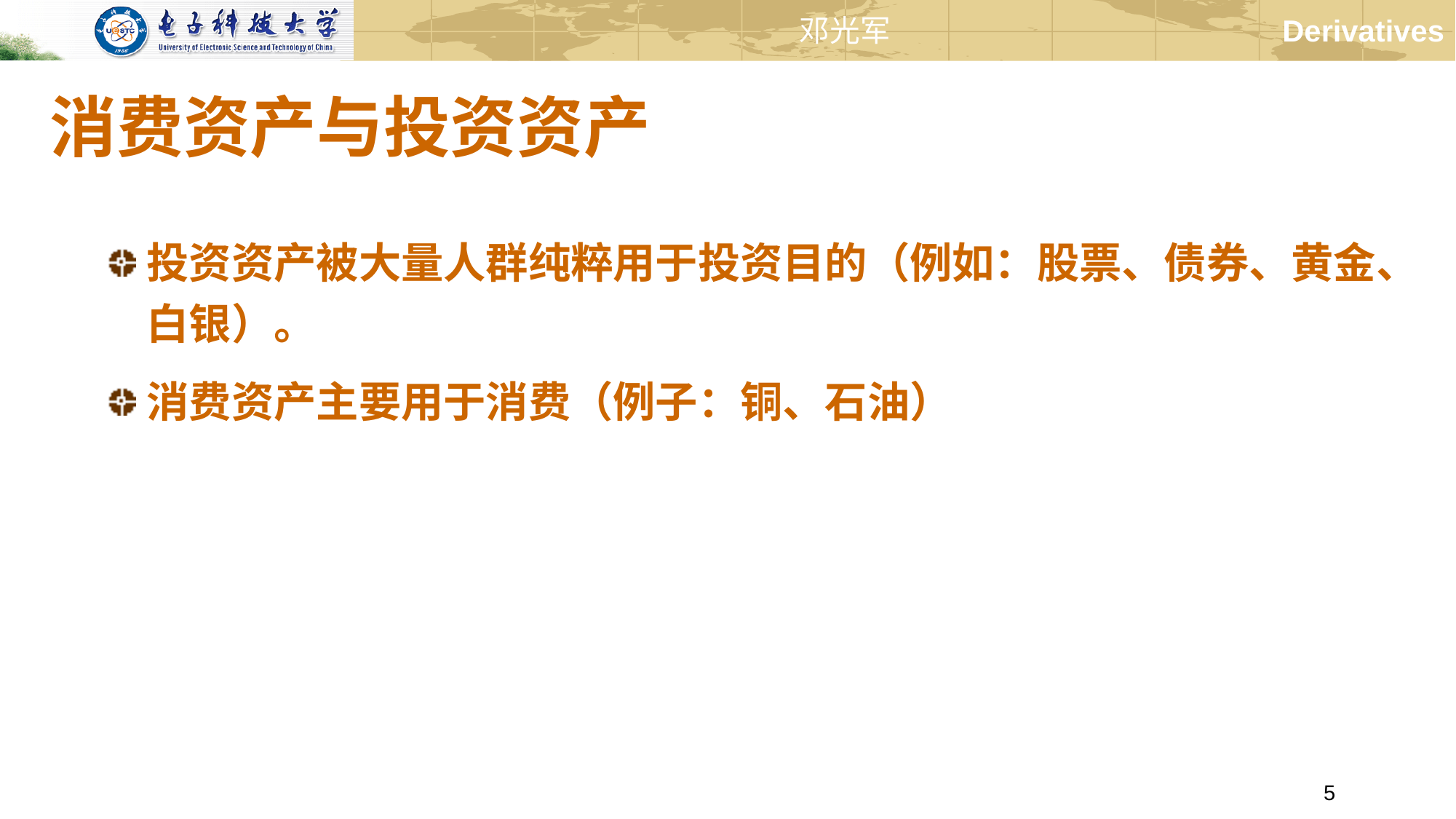

# 消费资产与投资资产
投资资产被大量人群纯粹用于投资目的（例如：股票、债券、黄金、白银）。
消费资产主要用于消费（例子：铜、石油）